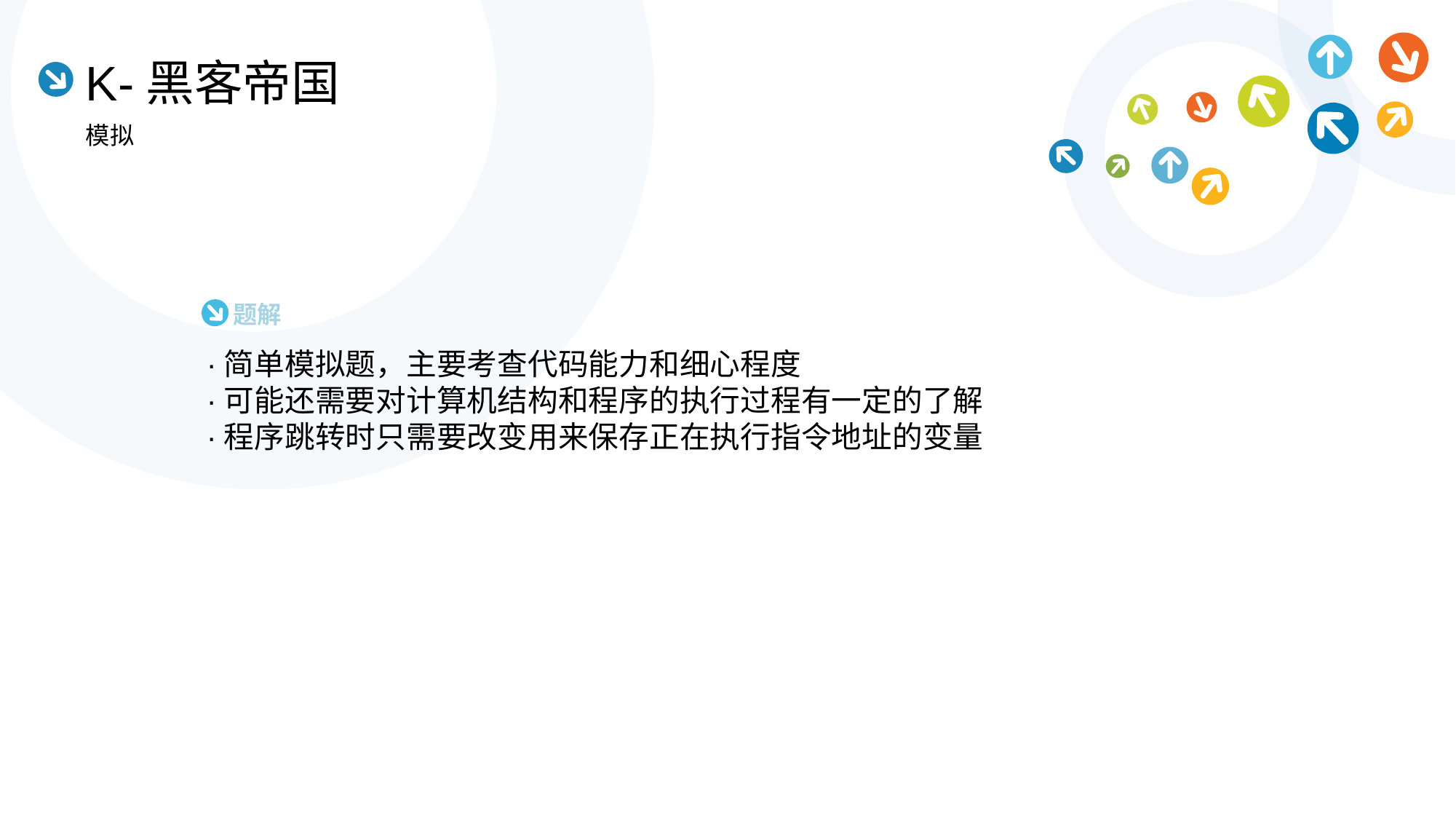

K-黑客帝国

模拟

题解

·简单模拟题，主要考查代码能力和细心程度
·可能还需要对计算机结构和程序的执行过程有一定的了解
·程序跳转时只需要改变用来保存正在执行指令地址的变量
13